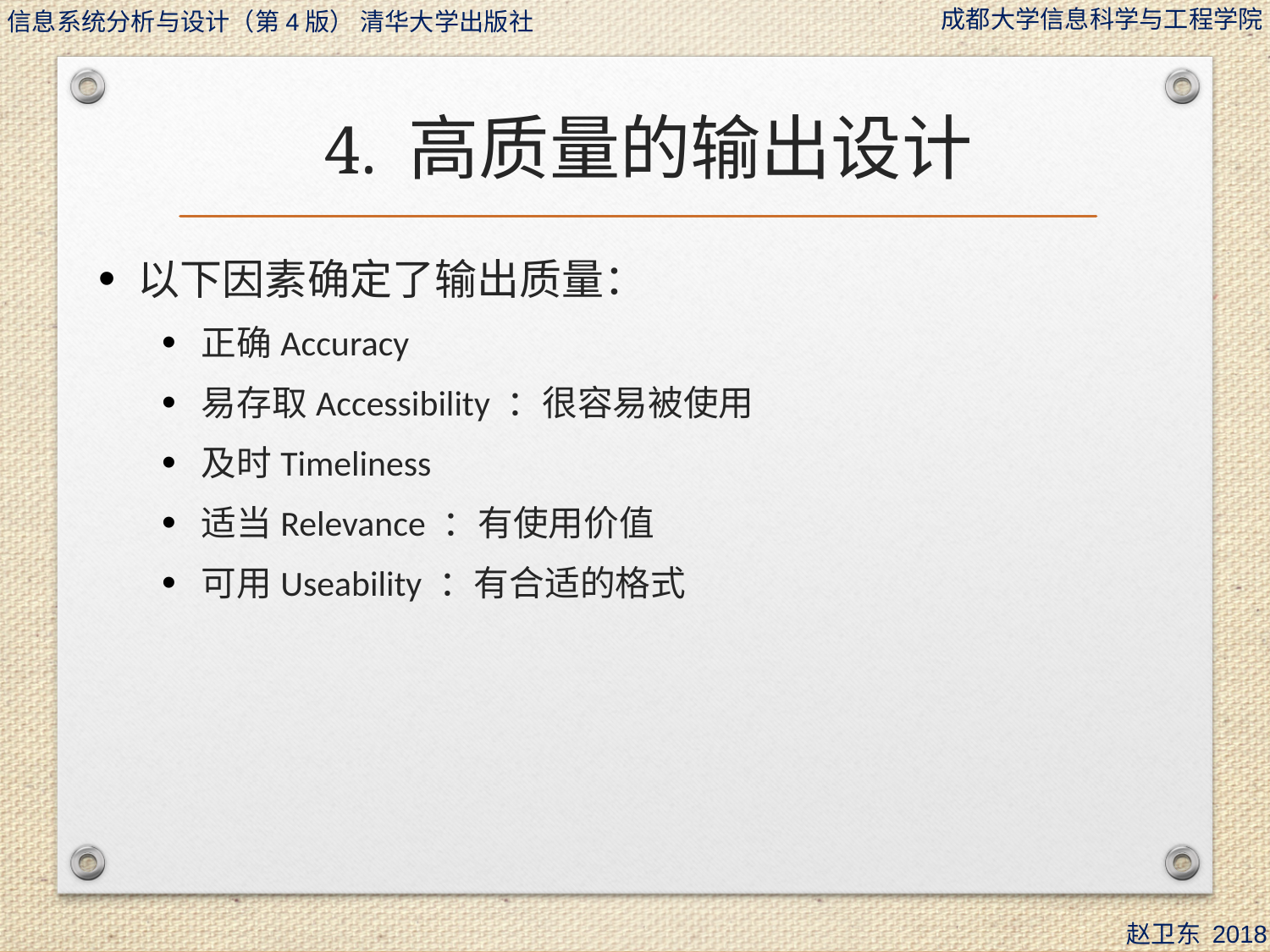

# 4. 高质量的输出设计
以下因素确定了输出质量：
正确Accuracy
易存取Accessibility ：很容易被使用
及时Timeliness
适当Relevance ：有使用价值
可用Useability ：有合适的格式